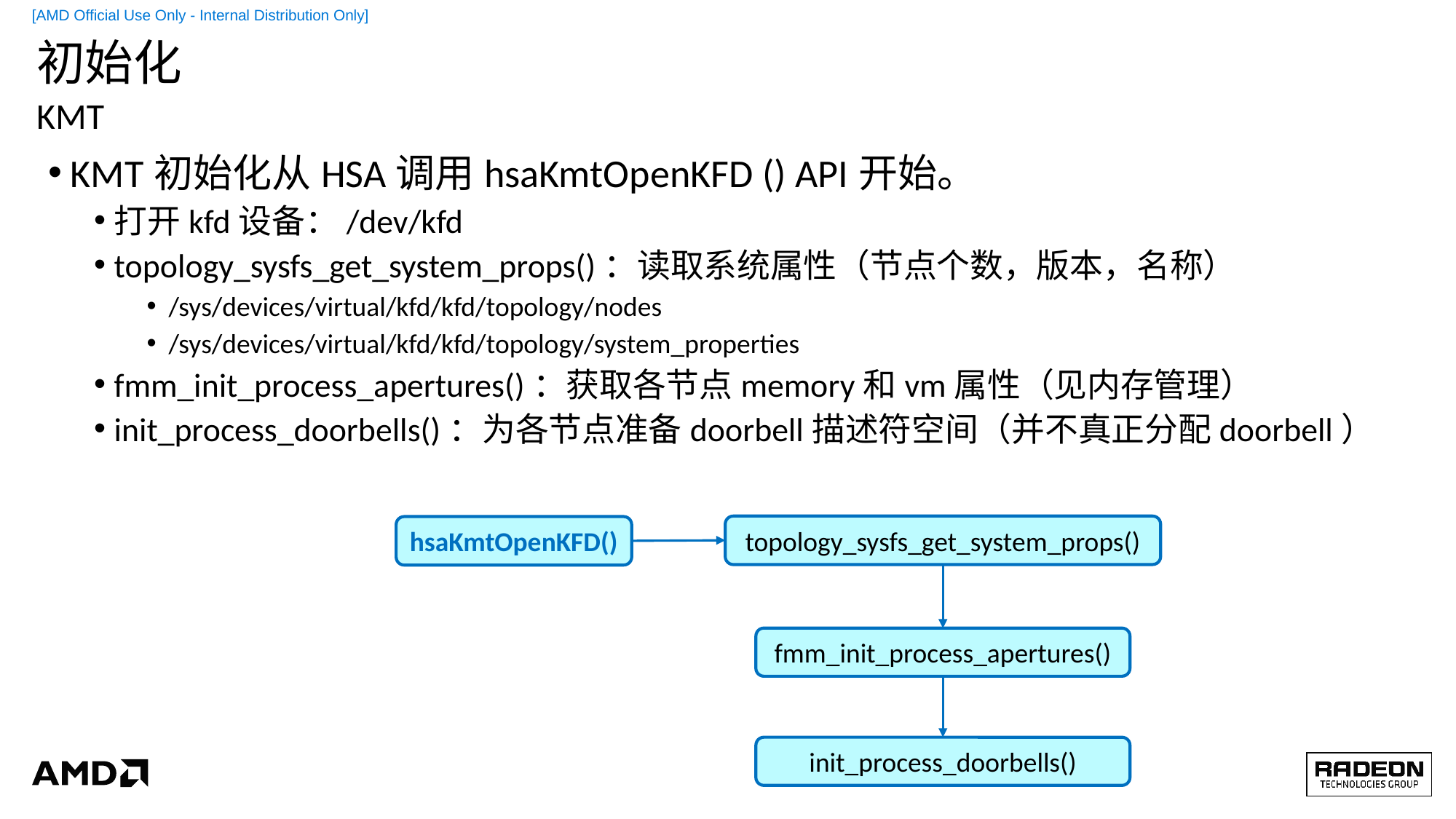

# 初始化
KMT
KMT初始化从HSA调用hsaKmtOpenKFD () API开始。
打开kfd设备：/dev/kfd
topology_sysfs_get_system_props()：读取系统属性（节点个数，版本，名称）
/sys/devices/virtual/kfd/kfd/topology/nodes
/sys/devices/virtual/kfd/kfd/topology/system_properties
fmm_init_process_apertures()：获取各节点memory和vm属性（见内存管理）
init_process_doorbells()：为各节点准备doorbell描述符空间（并不真正分配doorbell）
topology_sysfs_get_system_props()
hsaKmtOpenKFD()
fmm_init_process_apertures()
init_process_doorbells()